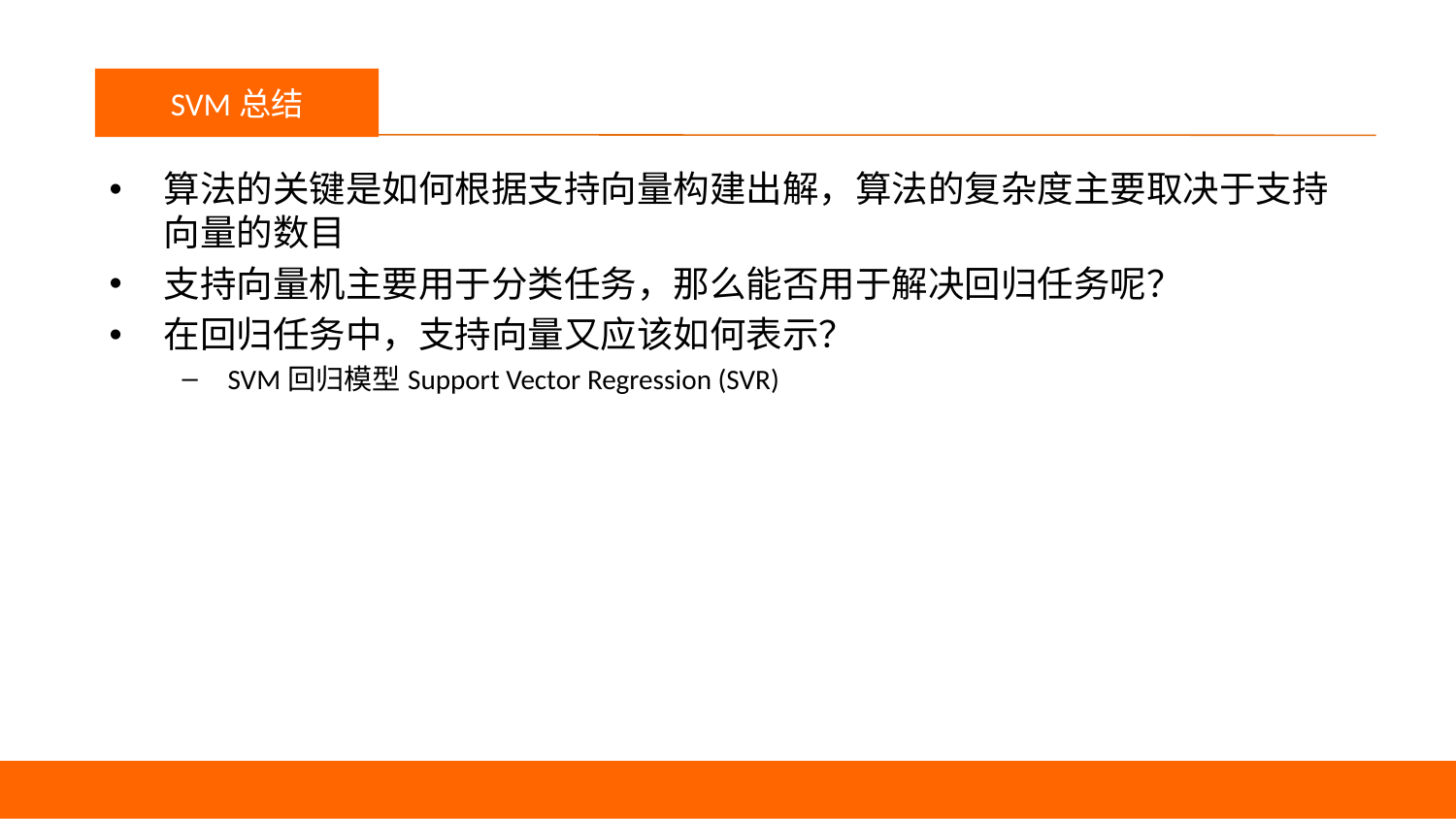

议程
SVM总结

算法的关键是如何根据支持向量构建出解，算法的复杂度主要取决于支持向量的数目
支持向量机主要用于分类任务，那么能否用于解决回归任务呢？
在回归任务中，支持向量又应该如何表示？
SVM回归模型Support Vector Regression (SVR)